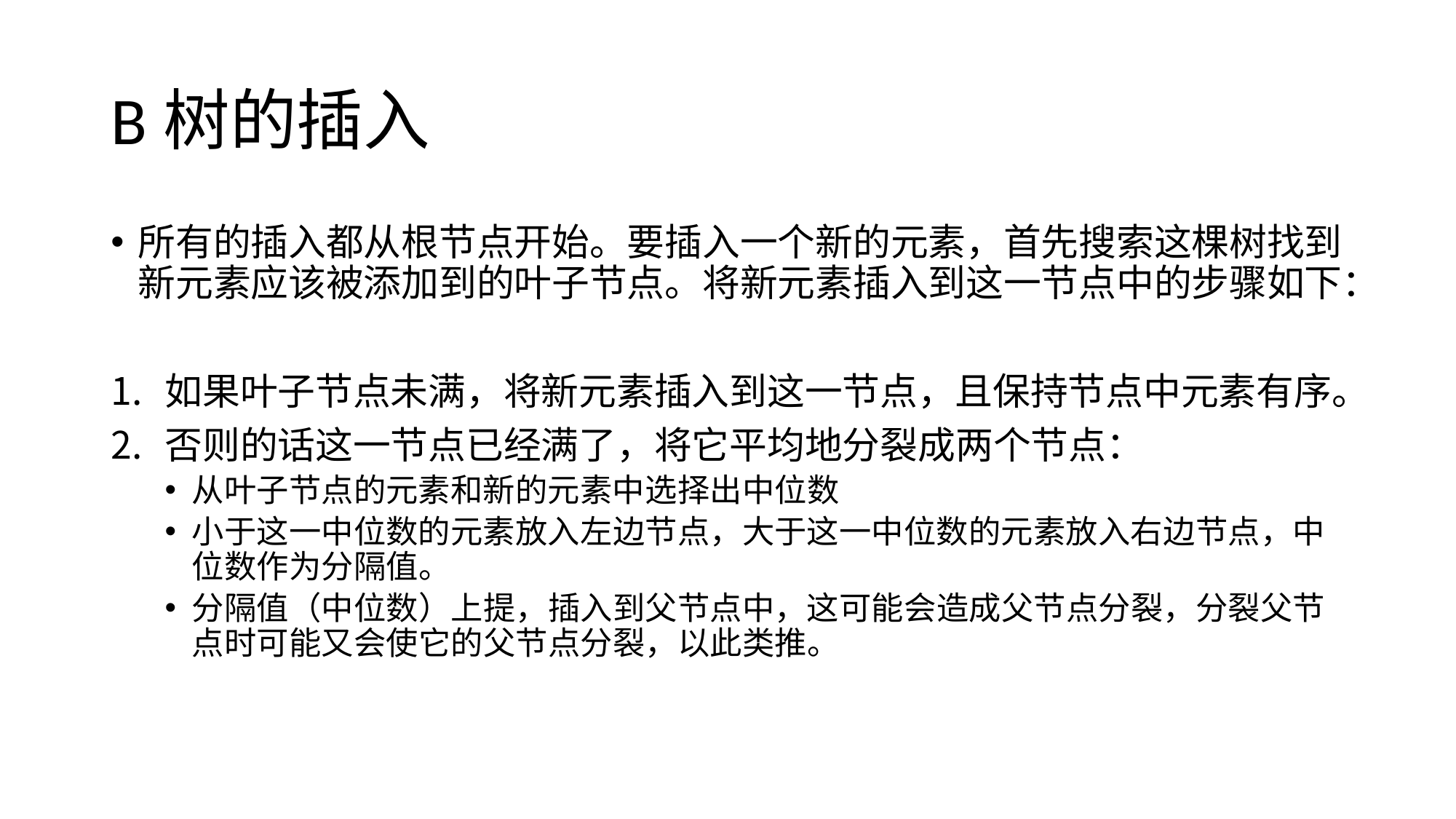

# B树的插入
所有的插入都从根节点开始。要插入一个新的元素，首先搜索这棵树找到新元素应该被添加到的叶子节点。将新元素插入到这一节点中的步骤如下：

如果叶子节点未满，将新元素插入到这一节点，且保持节点中元素有序。
否则的话这一节点已经满了，将它平均地分裂成两个节点：
从叶子节点的元素和新的元素中选择出中位数
小于这一中位数的元素放入左边节点，大于这一中位数的元素放入右边节点，中位数作为分隔值。
分隔值（中位数）上提，插入到父节点中，这可能会造成父节点分裂，分裂父节点时可能又会使它的父节点分裂，以此类推。